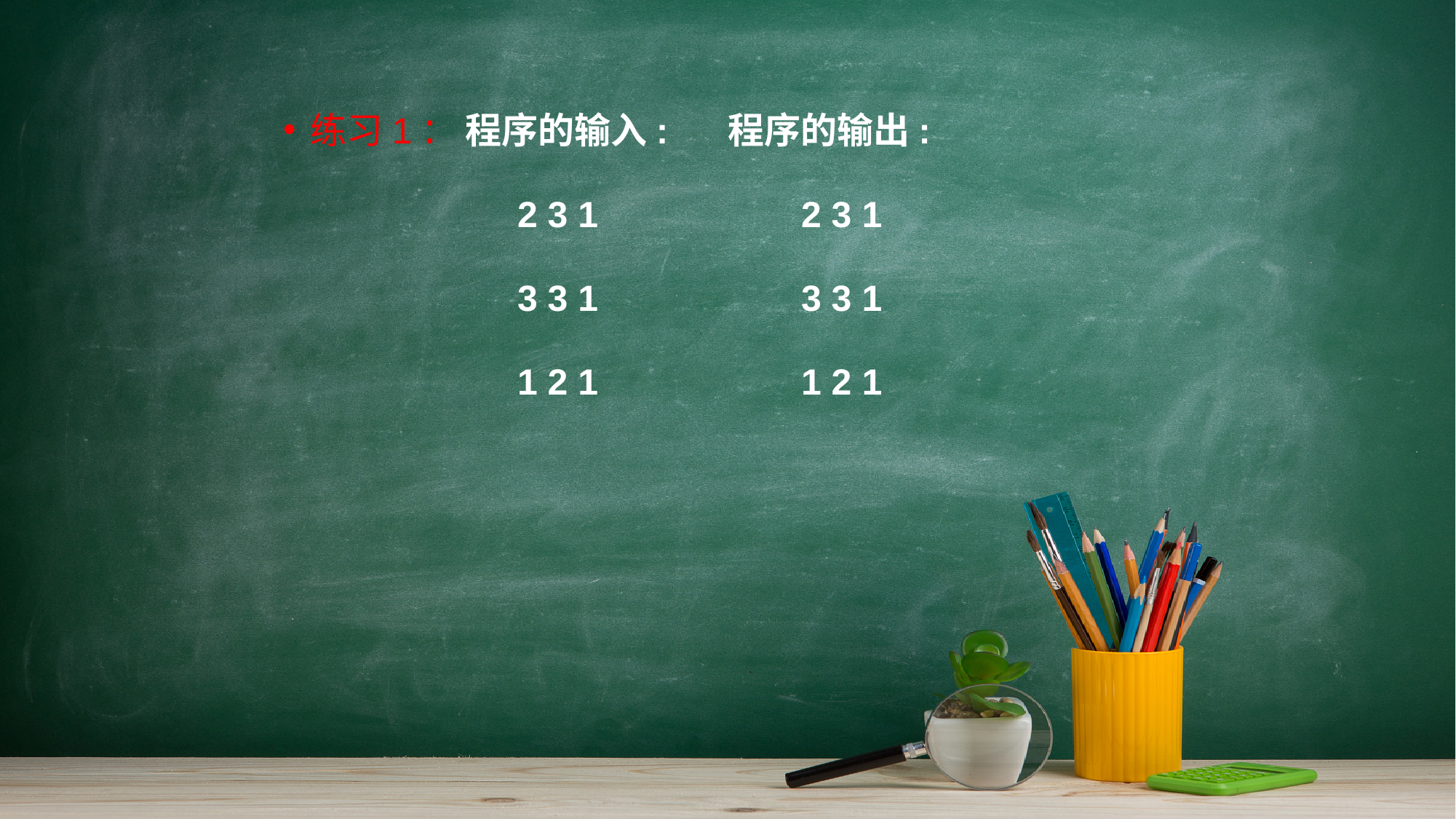

练习1： 程序的输入:     程序的输出:
                       2 3 1                    2 3 1
                       3 3 1                    3 3 1
                       1 2 1                    1 2 1